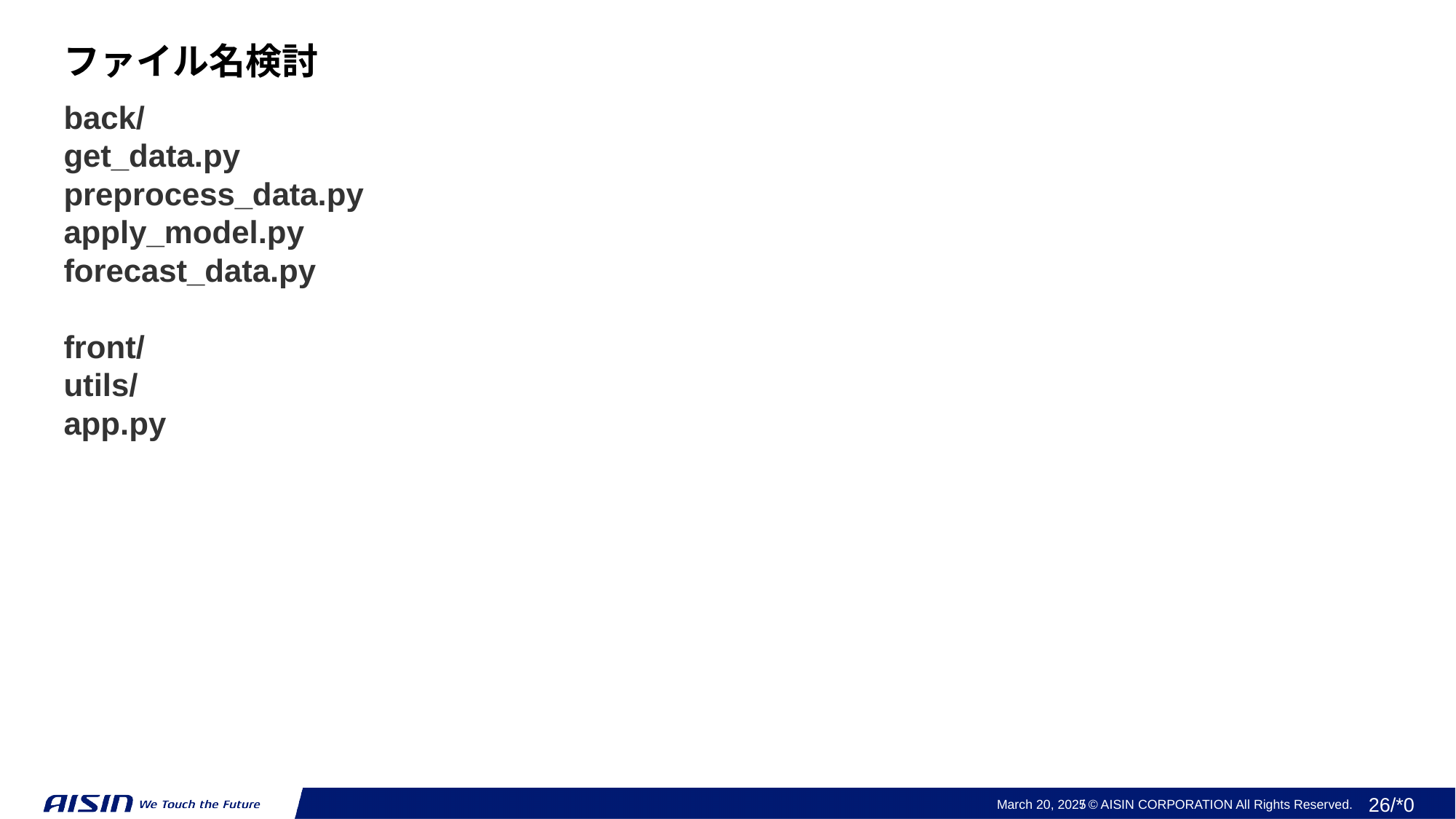

ファイル名検討
back/
get_data.py
preprocess_data.py
apply_model.py
forecast_data.py

front/
utils/
app.py
March 20, 2025